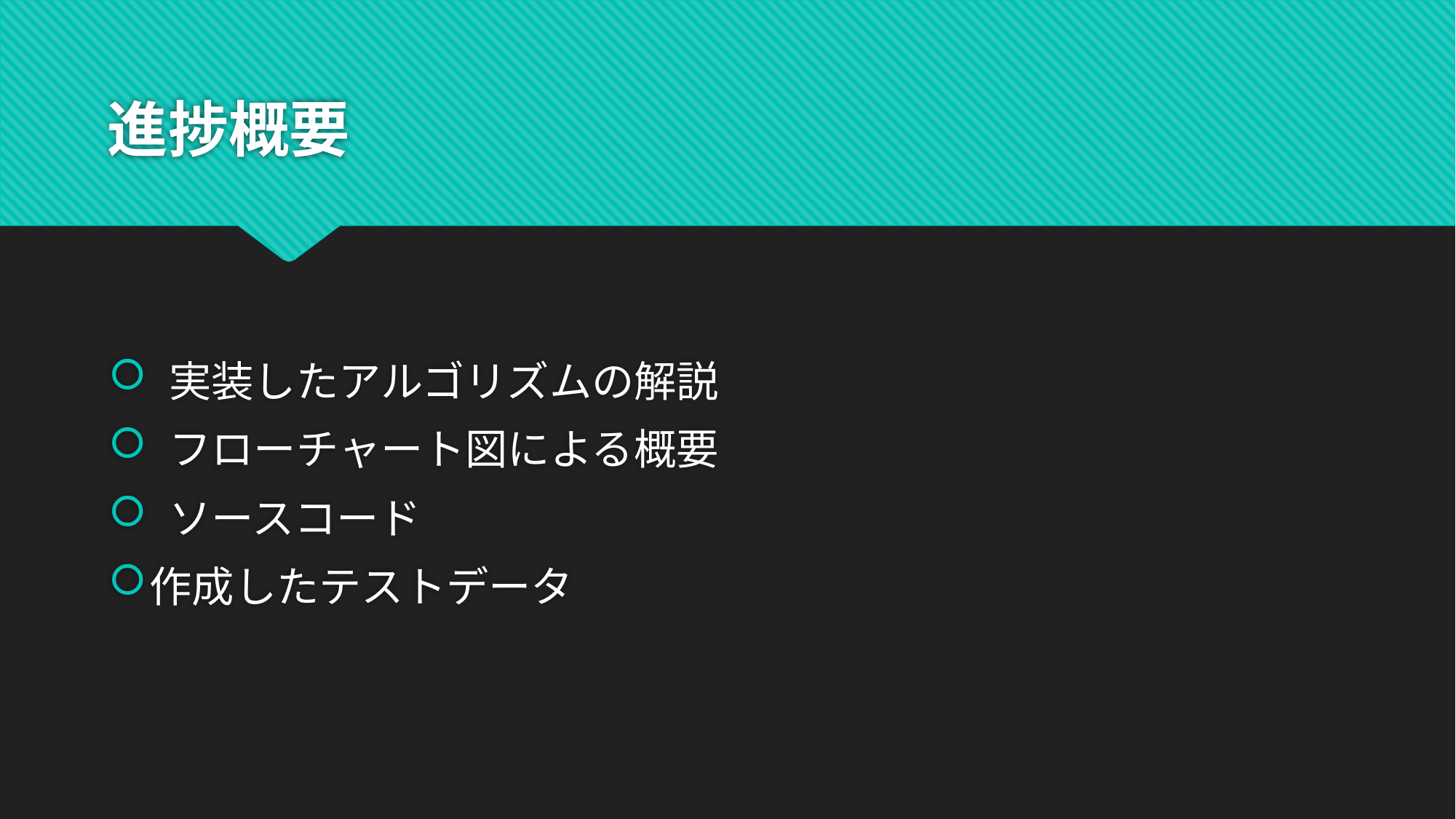

# 進捗概要

 実装したアルゴリズムの解説
 フローチャート図による概要
 ソースコード
作成したテストデータ